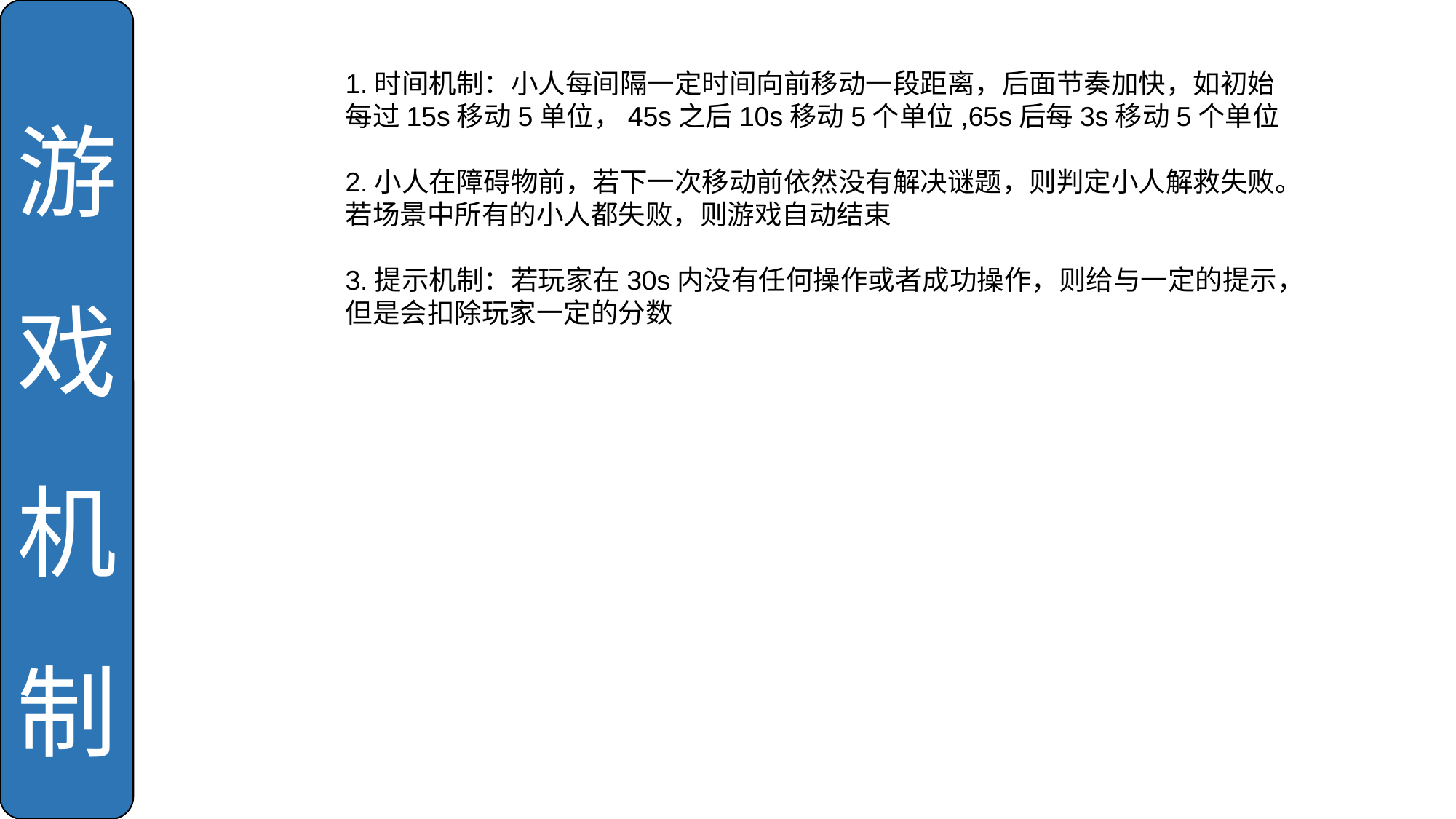

游
戏
机制
1.时间机制：小人每间隔一定时间向前移动一段距离，后面节奏加快，如初始每过15s移动5单位，45s之后10s移动5个单位,65s后每3s移动5个单位

2.小人在障碍物前，若下一次移动前依然没有解决谜题，则判定小人解救失败。若场景中所有的小人都失败，则游戏自动结束

3.提示机制：若玩家在30s内没有任何操作或者成功操作，则给与一定的提示，但是会扣除玩家一定的分数